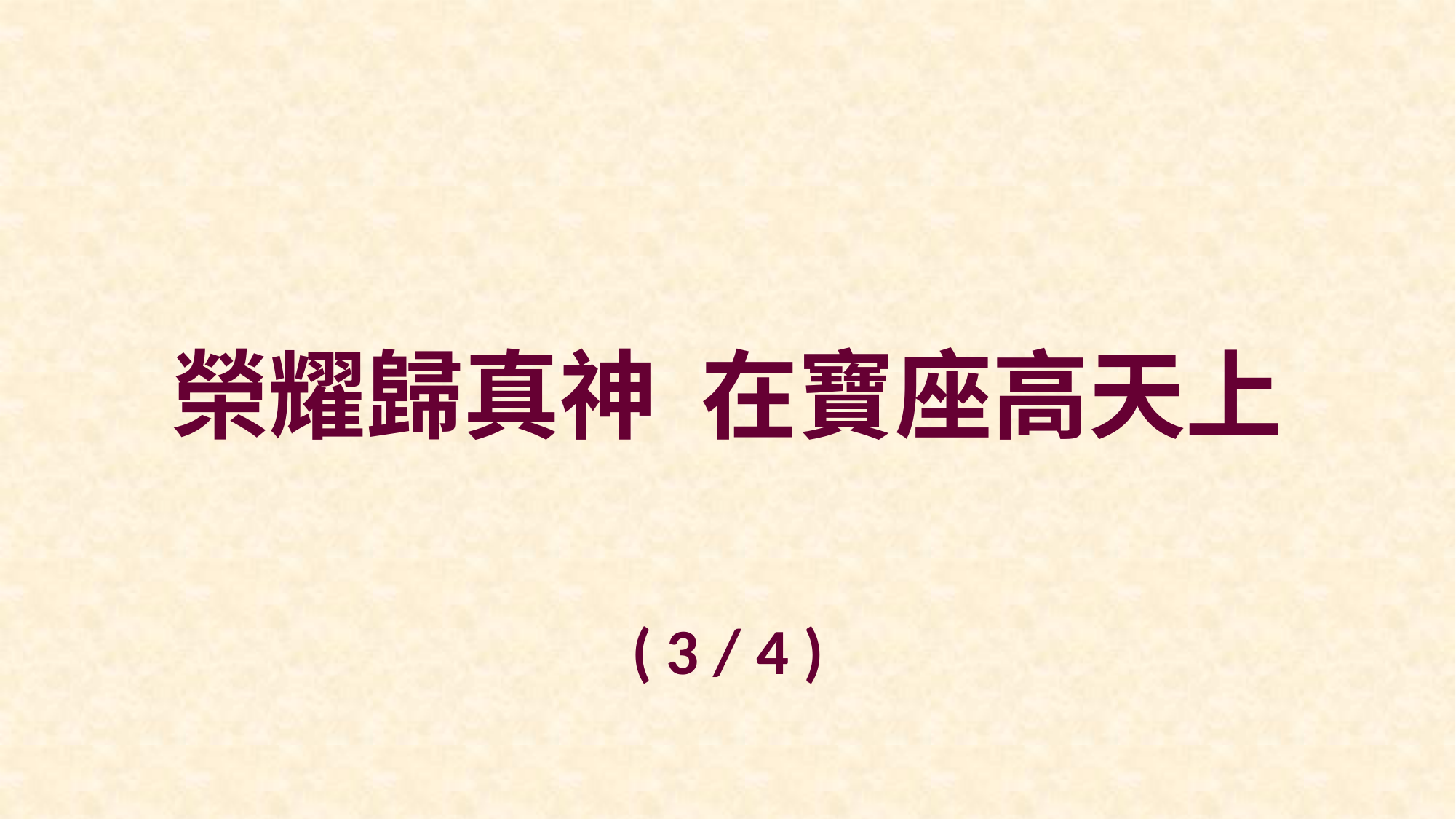

榮耀歸真神  在寶座高天上
( 3 / 4 )